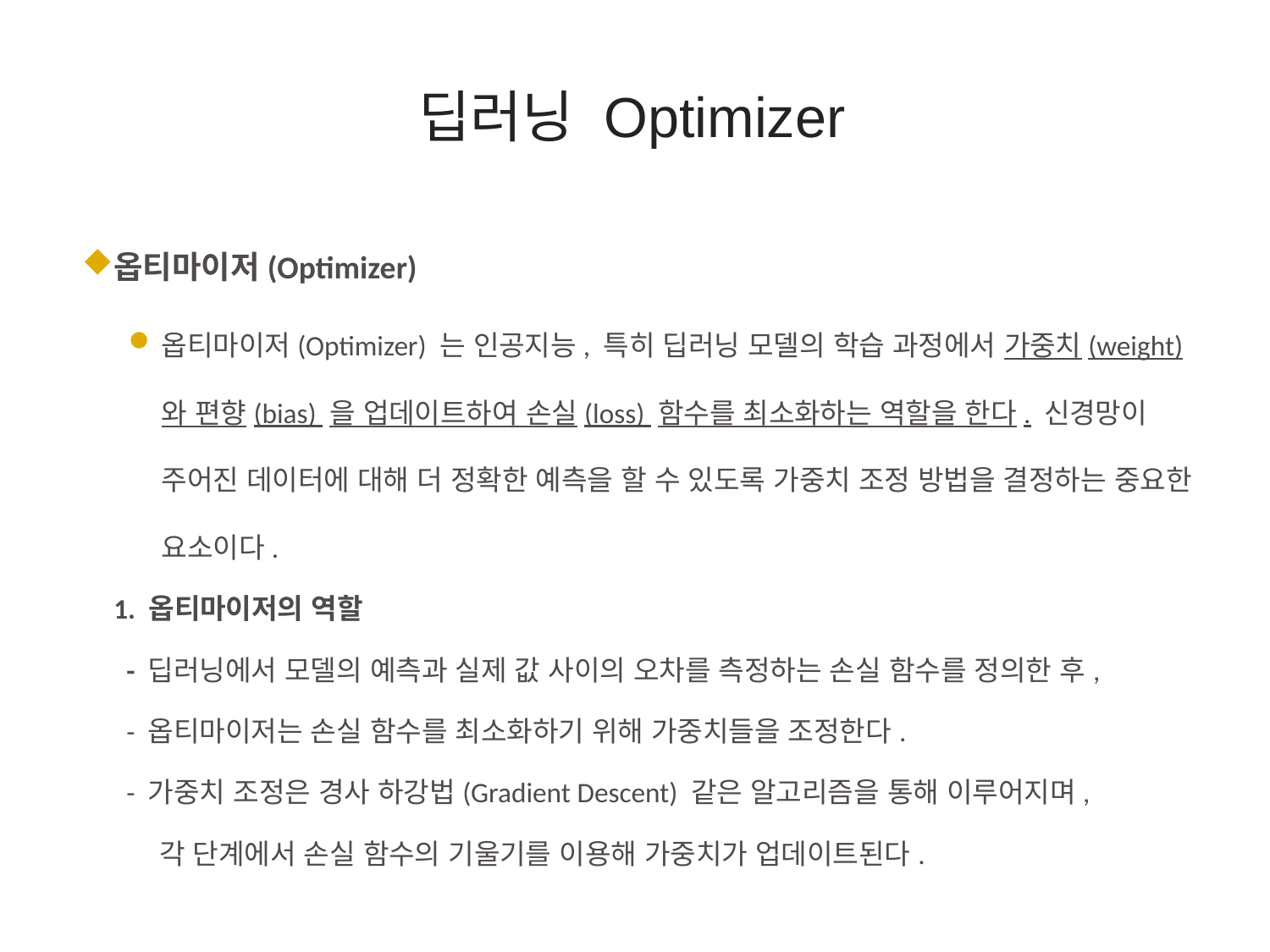

# 딥러닝 Optimizer
옵티마이저(Optimizer)
옵티마이저(Optimizer) 는 인공지능, 특히 딥러닝 모델의 학습 과정에서 가중치(weight) 와 편향(bias) 을 업데이트하여 손실(loss) 함수를 최소화하는 역할을 한다. 신경망이 주어진 데이터에 대해 더 정확한 예측을 할 수 있도록 가중치 조정 방법을 결정하는 중요한 요소이다.
     1. 옵티마이저의 역할
       - 딥러닝에서 모델의 예측과 실제 값 사이의 오차를 측정하는 손실 함수를 정의한 후,
       - 옵티마이저는 손실 함수를 최소화하기 위해 가중치들을 조정한다.
       - 가중치 조정은 경사 하강법(Gradient Descent) 같은 알고리즘을 통해 이루어지며,
         각 단계에서 손실 함수의 기울기를 이용해 가중치가 업데이트된다.